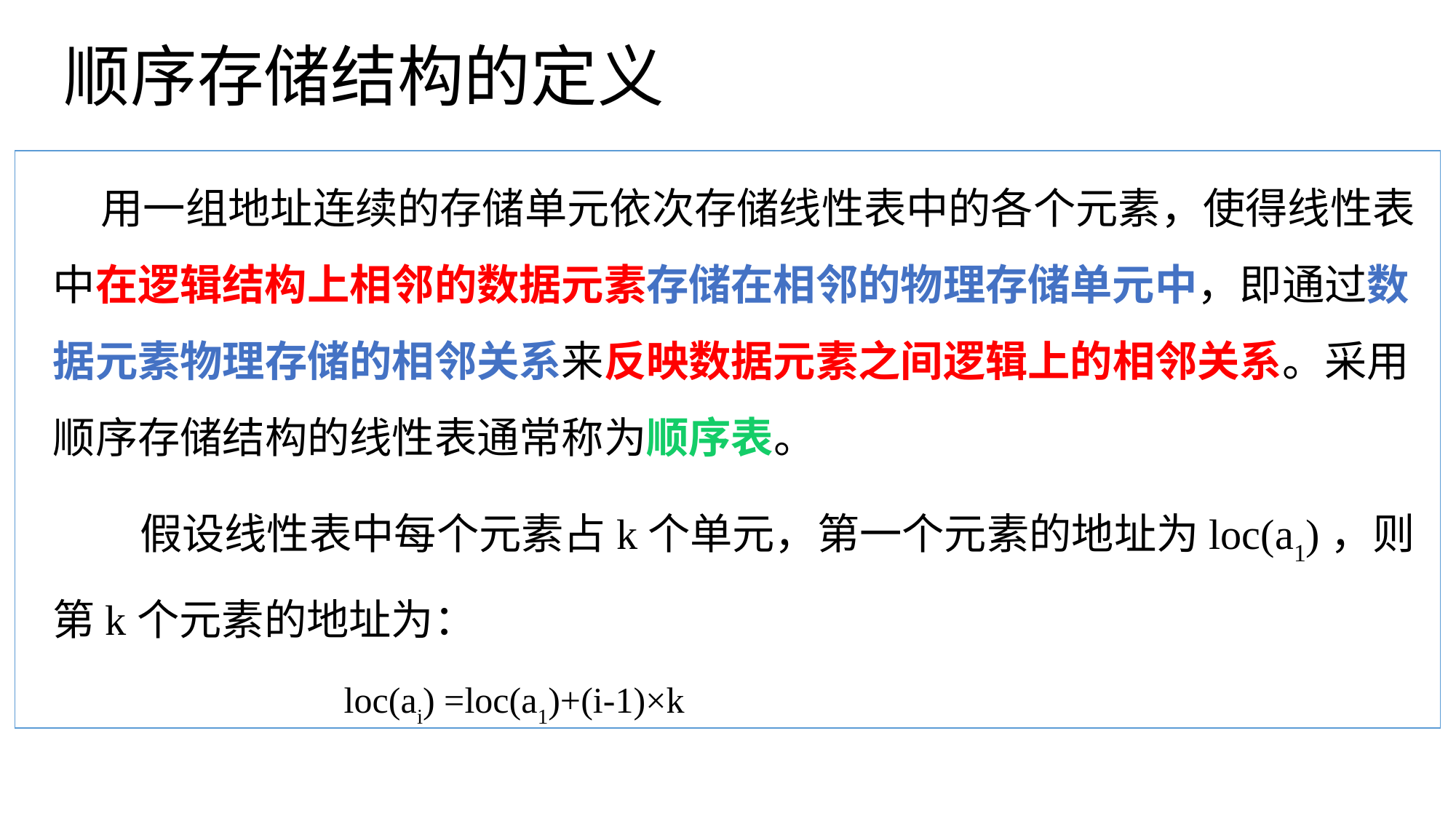

# 顺序存储结构的定义
	    用一组地址连续的存储单元依次存储线性表中的各个元素，使得线性表中在逻辑结构上相邻的数据元素存储在相邻的物理存储单元中，即通过数据元素物理存储的相邻关系来反映数据元素之间逻辑上的相邻关系。采用顺序存储结构的线性表通常称为顺序表。
           假设线性表中每个元素占k个单元，第一个元素的地址为loc(a1)，则第k个元素的地址为：
		       	  loc(ai) =loc(a1)+(i-1)×k

7